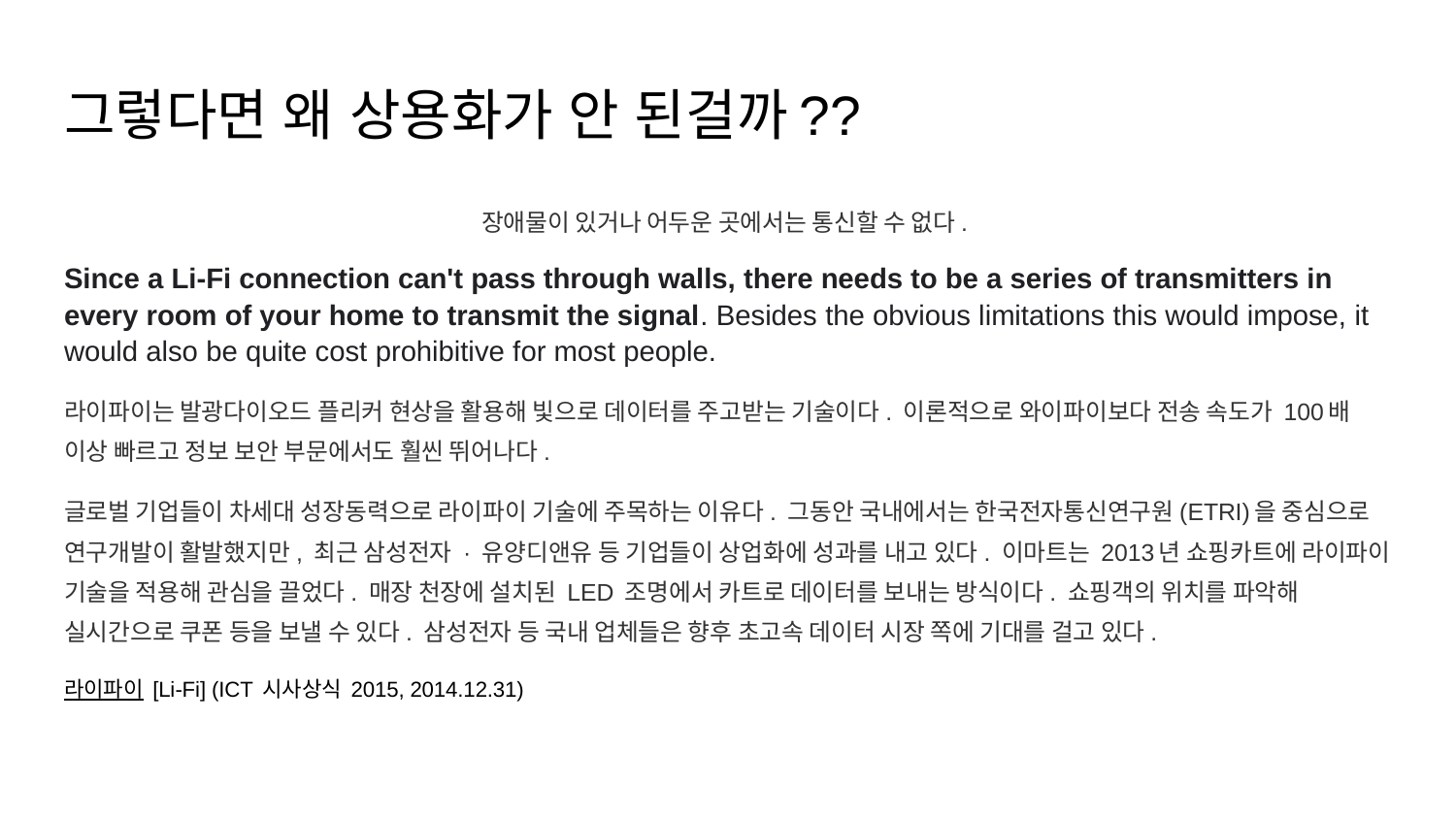

# 그렇다면 왜 상용화가 안 된걸까??
장애물이 있거나 어두운 곳에서는 통신할 수 없다.
Since a Li-Fi connection can't pass through walls, there needs to be a series of transmitters in every room of your home to transmit the signal. Besides the obvious limitations this would impose, it would also be quite cost prohibitive for most people.
라이파이는 발광다이오드 플리커 현상을 활용해 빛으로 데이터를 주고받는 기술이다. 이론적으로 와이파이보다 전송 속도가 100배 이상 빠르고 정보 보안 부문에서도 훨씬 뛰어나다.
글로벌 기업들이 차세대 성장동력으로 라이파이 기술에 주목하는 이유다. 그동안 국내에서는 한국전자통신연구원(ETRI)을 중심으로 연구개발이 활발했지만, 최근 삼성전자 · 유양디앤유 등 기업들이 상업화에 성과를 내고 있다. 이마트는 2013년 쇼핑카트에 라이파이 기술을 적용해 관심을 끌었다. 매장 천장에 설치된 LED 조명에서 카트로 데이터를 보내는 방식이다. 쇼핑객의 위치를 파악해 실시간으로 쿠폰 등을 보낼 수 있다. 삼성전자 등 국내 업체들은 향후 초고속 데이터 시장 쪽에 기대를 걸고 있다.
라이파이 [Li-Fi] (ICT 시사상식 2015, 2014.12.31)